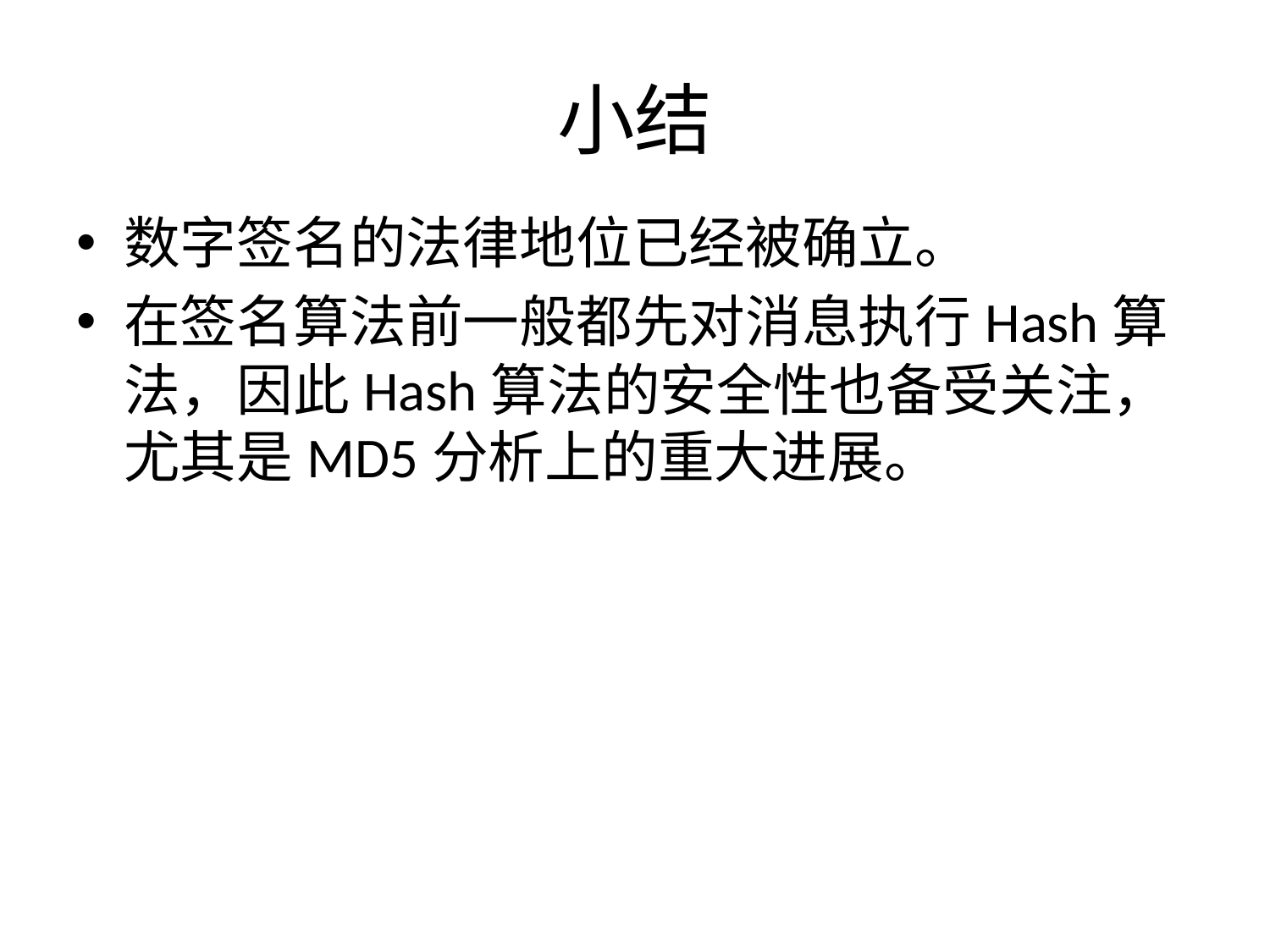

# 小结
数字签名的法律地位已经被确立。
在签名算法前一般都先对消息执行Hash算法，因此Hash算法的安全性也备受关注，尤其是MD5分析上的重大进展。